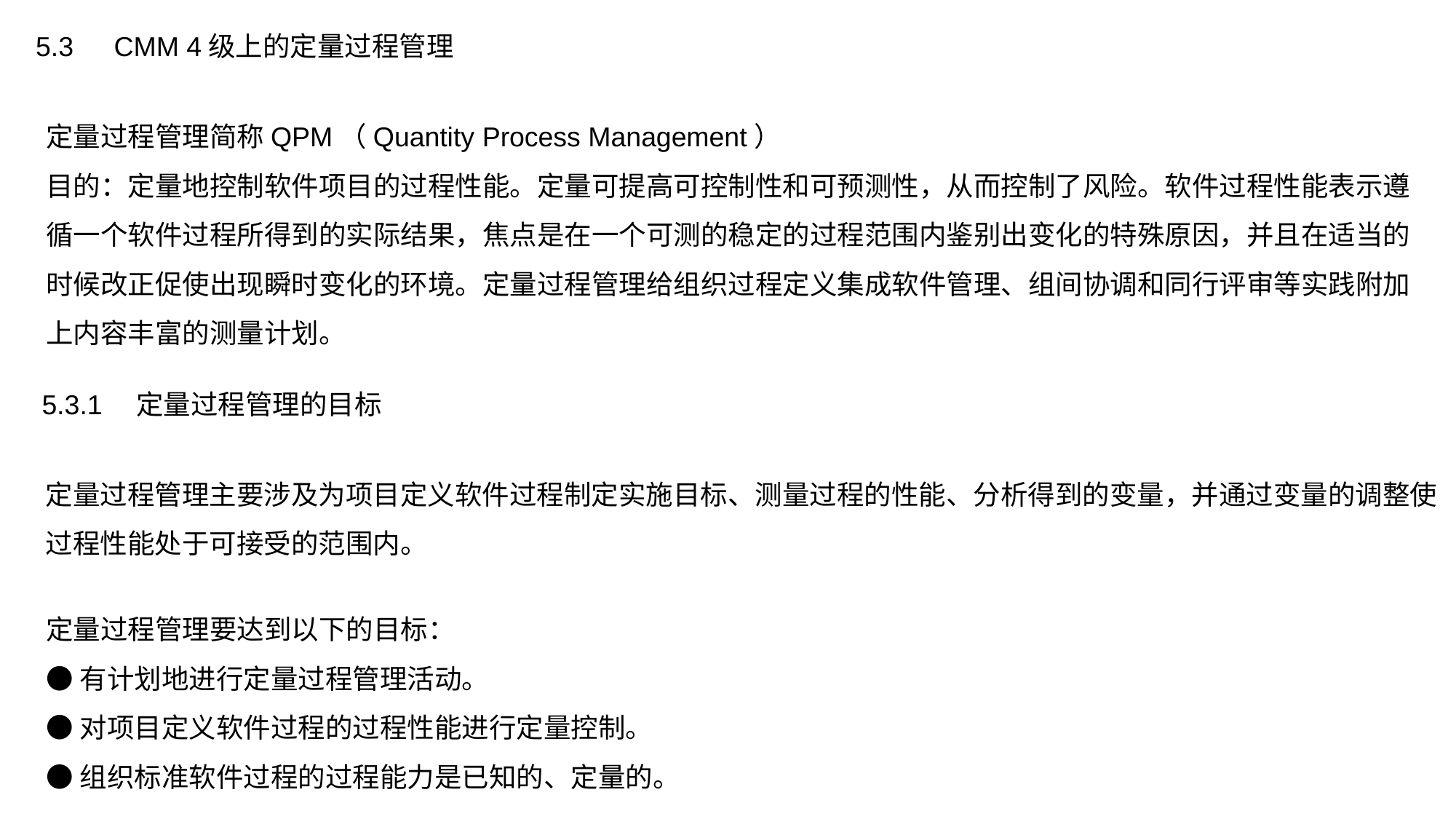

5.3　CMM 4级上的定量过程管理
定量过程管理简称QPM（Quantity Process Management）
目的：定量地控制软件项目的过程性能。定量可提高可控制性和可预测性，从而控制了风险。软件过程性能表示遵循一个软件过程所得到的实际结果，焦点是在一个可测的稳定的过程范围内鉴别出变化的特殊原因，并且在适当的时候改正促使出现瞬时变化的环境。定量过程管理给组织过程定义集成软件管理、组间协调和同行评审等实践附加上内容丰富的测量计划。
5.3.1　定量过程管理的目标
定量过程管理主要涉及为项目定义软件过程制定实施目标、测量过程的性能、分析得到的变量，并通过变量的调整使过程性能处于可接受的范围内。
定量过程管理要达到以下的目标：
●有计划地进行定量过程管理活动。
●对项目定义软件过程的过程性能进行定量控制。
●组织标准软件过程的过程能力是已知的、定量的。